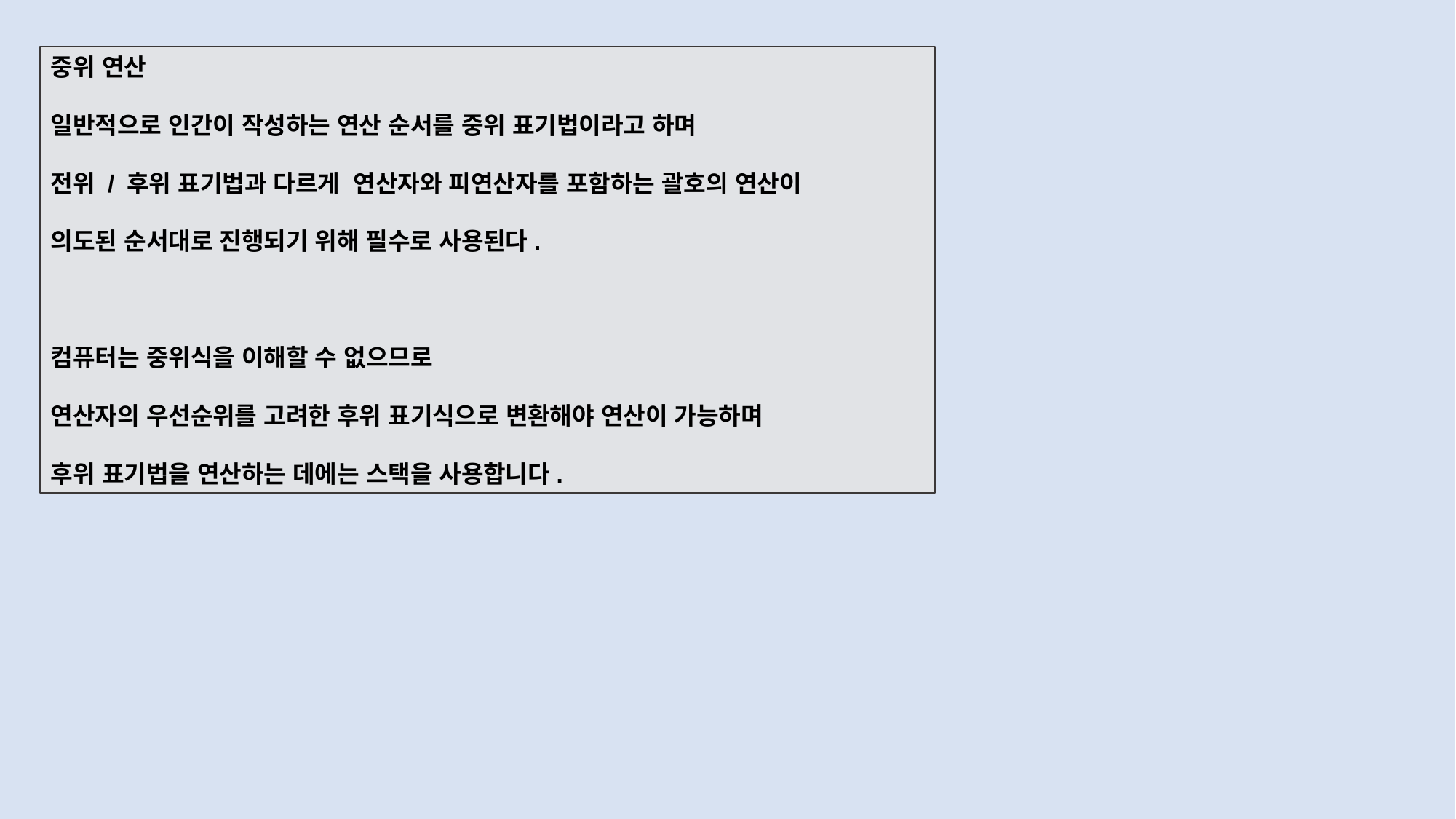

중위 연산

일반적으로 인간이 작성하는 연산 순서를 중위 표기법이라고 하며

전위 / 후위 표기법과 다르게  연산자와 피연산자를 포함하는 괄호의 연산이

의도된 순서대로 진행되기 위해 필수로 사용된다.

컴퓨터는 중위식을 이해할 수 없으므로

연산자의 우선순위를 고려한 후위 표기식으로 변환해야 연산이 가능하며

후위 표기법을 연산하는 데에는 스택을 사용합니다.